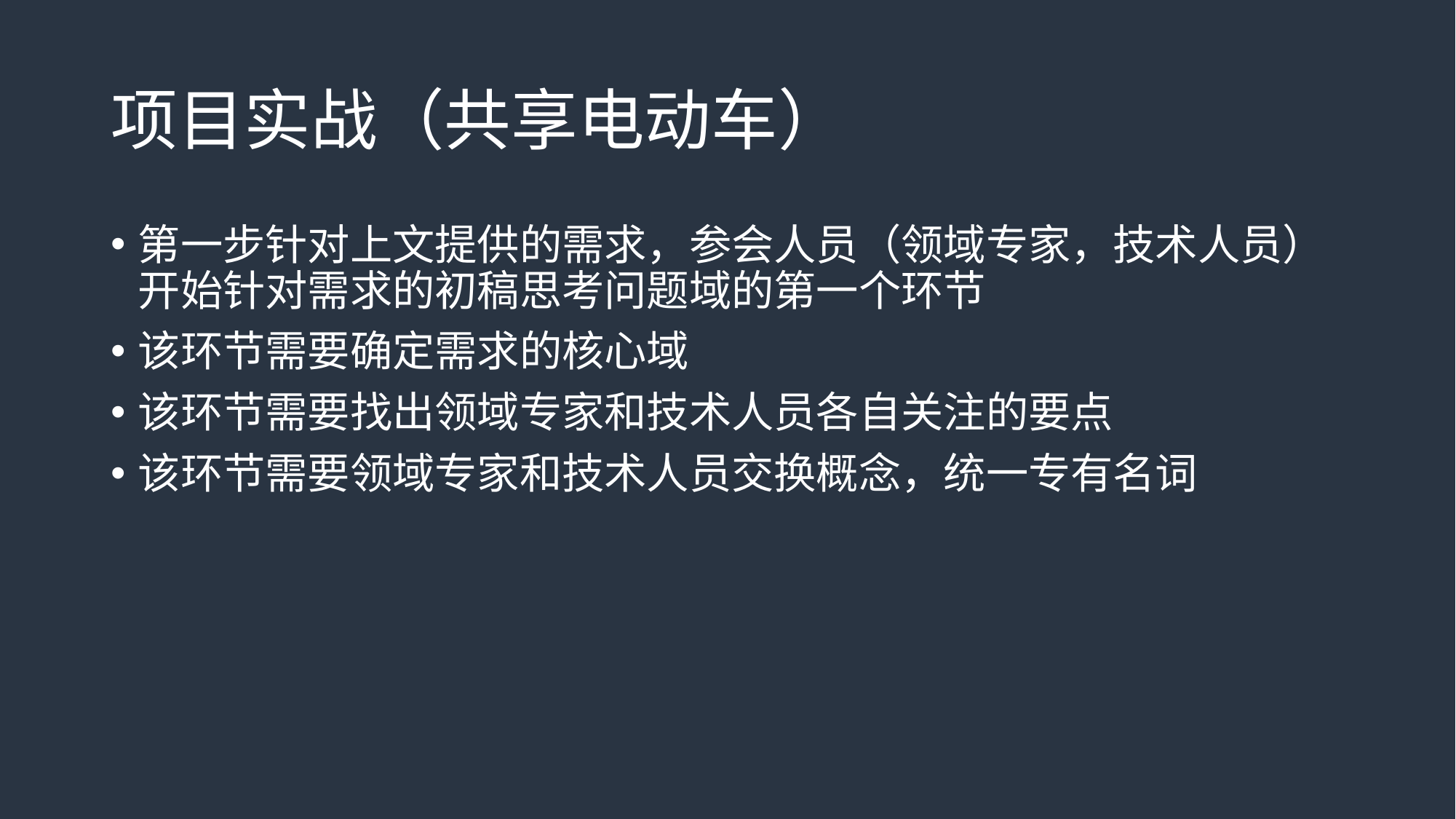

# 项目实战（共享电动车）
第一步针对上文提供的需求，参会人员（领域专家，技术人员）开始针对需求的初稿思考问题域的第一个环节
该环节需要确定需求的核心域
该环节需要找出领域专家和技术人员各自关注的要点
该环节需要领域专家和技术人员交换概念，统一专有名词